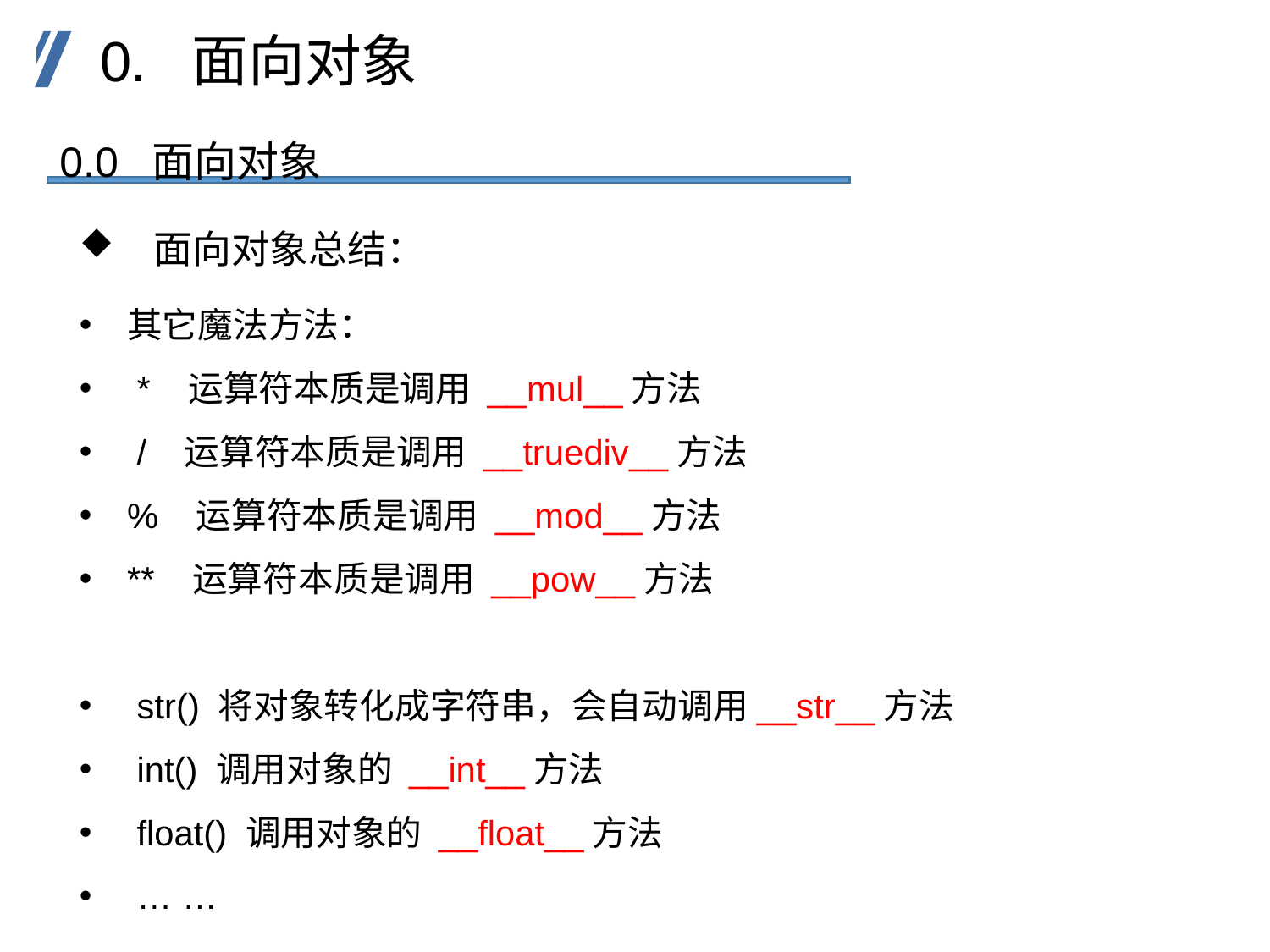

0.  面向对象
0.0  面向对象

  面向对象总结：
其它魔法方法：
 *   运算符本质是调用 __mul__方法
 /   运算符本质是调用 __truediv__方法
%   运算符本质是调用 __mod__方法
**   运算符本质是调用 __pow__方法

 str() 将对象转化成字符串，会自动调用__str__方法
 int() 调用对象的 __int__方法
 float() 调用对象的 __float__方法
 … …